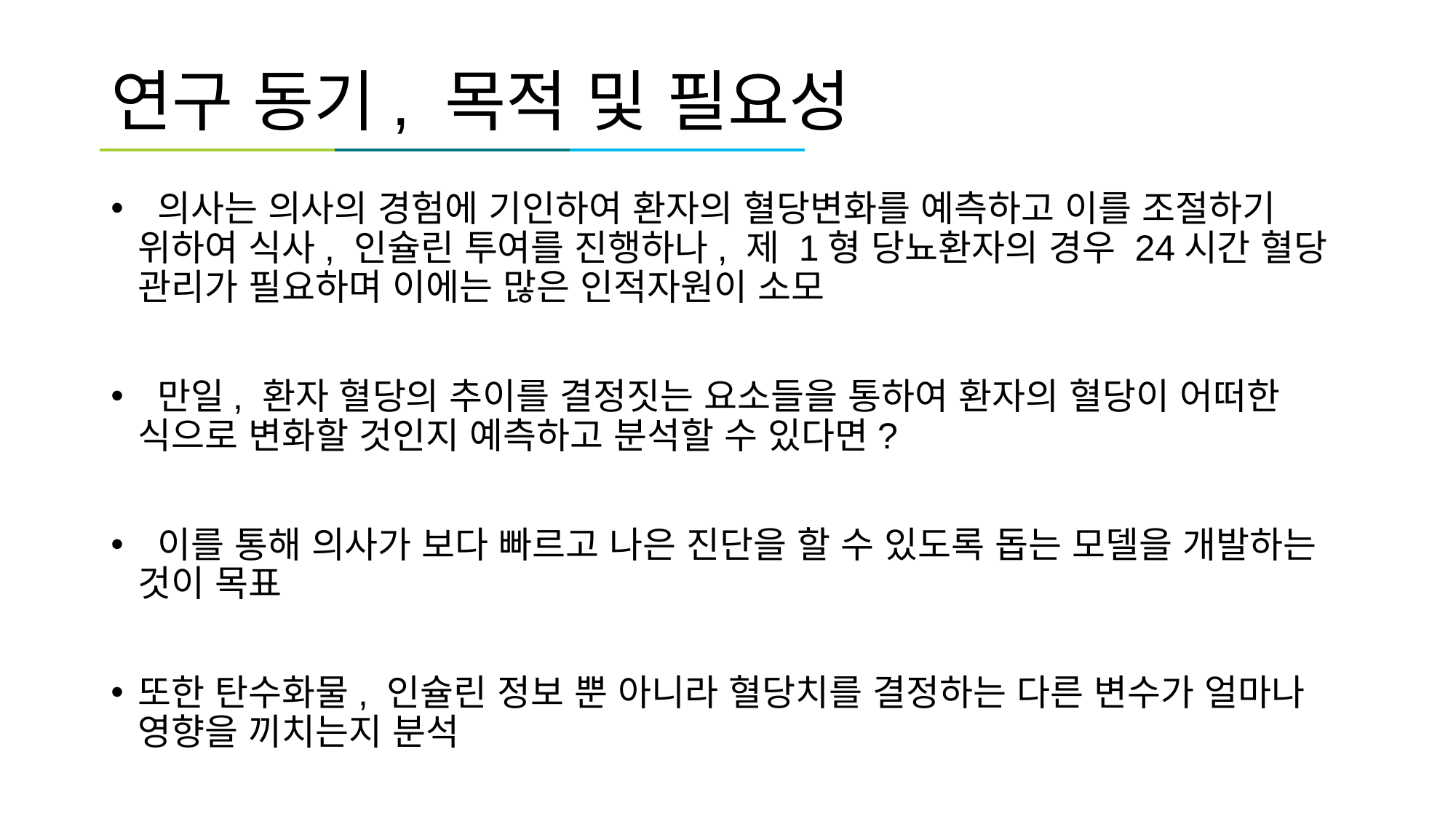

# 연구 동기, 목적 및 필요성
 의사는 의사의 경험에 기인하여 환자의 혈당변화를 예측하고 이를 조절하기 위하여 식사, 인슐린 투여를 진행하나, 제 1형 당뇨환자의 경우 24시간 혈당 관리가 필요하며 이에는 많은 인적자원이 소모

 만일, 환자 혈당의 추이를 결정짓는 요소들을 통하여 환자의 혈당이 어떠한 식으로 변화할 것인지 예측하고 분석할 수 있다면?

 이를 통해 의사가 보다 빠르고 나은 진단을 할 수 있도록 돕는 모델을 개발하는 것이 목표

또한 탄수화물, 인슐린 정보 뿐 아니라 혈당치를 결정하는 다른 변수가 얼마나 영향을 끼치는지 분석